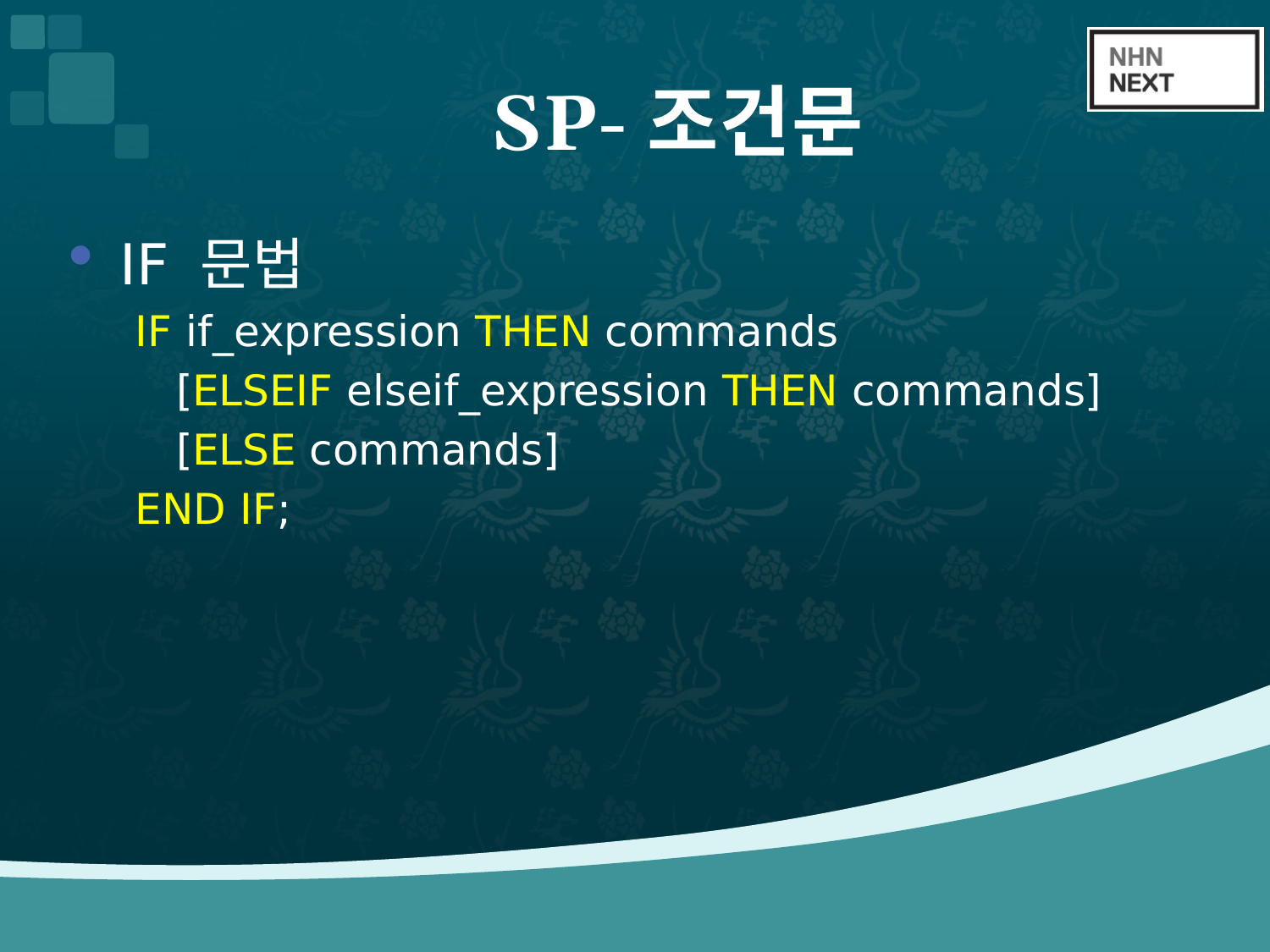

# SP-조건문
IF 문법
IF if_expression THEN commands
   [ELSEIF elseif_expression THEN commands]
   [ELSE commands]
END IF;